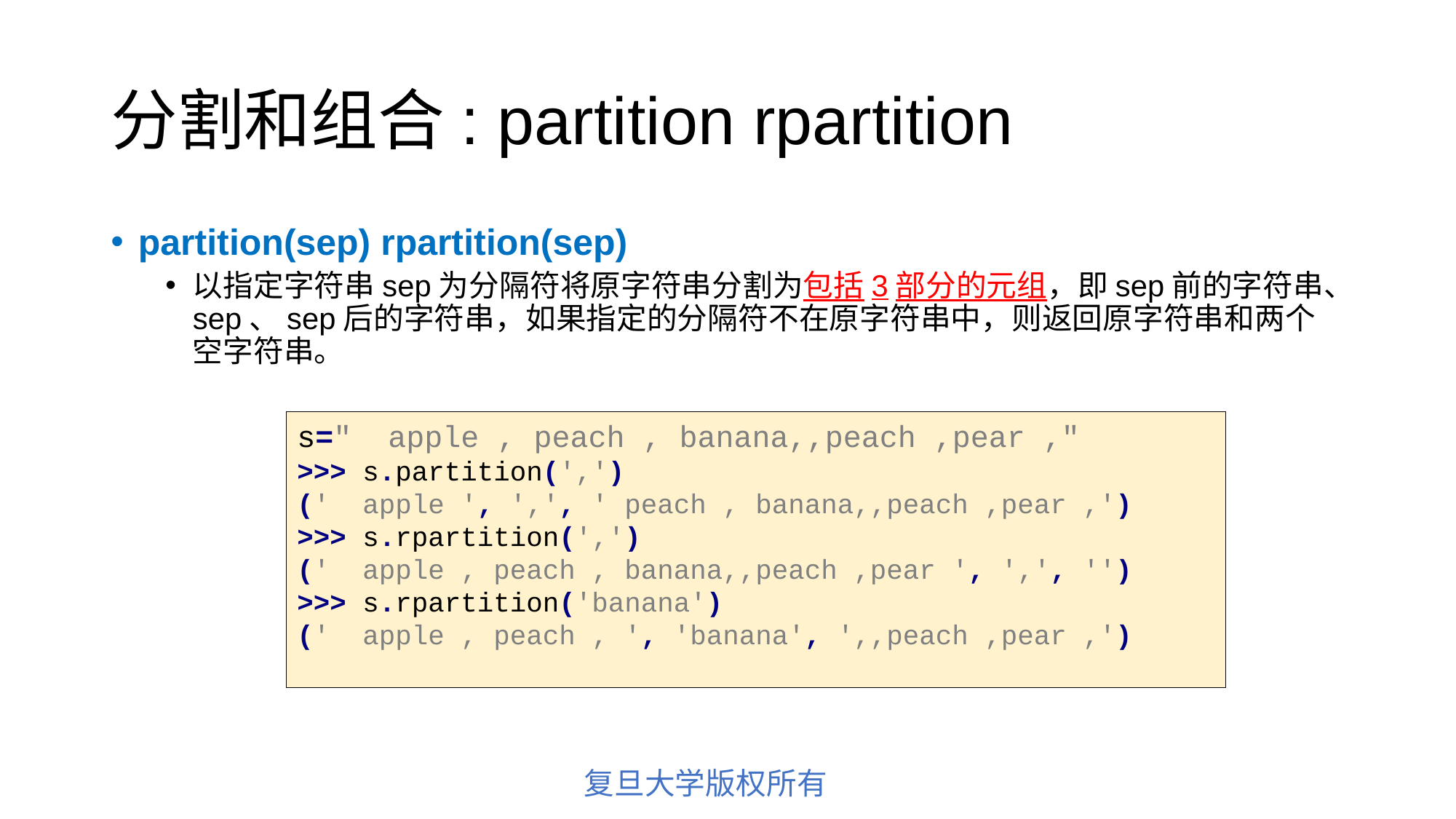

# 分割和组合: partition rpartition
partition(sep) rpartition(sep)
以指定字符串sep为分隔符将原字符串分割为包括3部分的元组，即sep前的字符串、sep、sep后的字符串，如果指定的分隔符不在原字符串中，则返回原字符串和两个空字符串。
s="  apple , peach , banana,,peach ,pear ,"
>>> s.partition(',')
('  apple ', ',', ' peach , banana,,peach ,pear ,')
>>> s.rpartition(',')
('  apple , peach , banana,,peach ,pear ', ',', '')
>>> s.rpartition('banana')
('  apple , peach , ', 'banana', ',,peach ,pear ,')

18